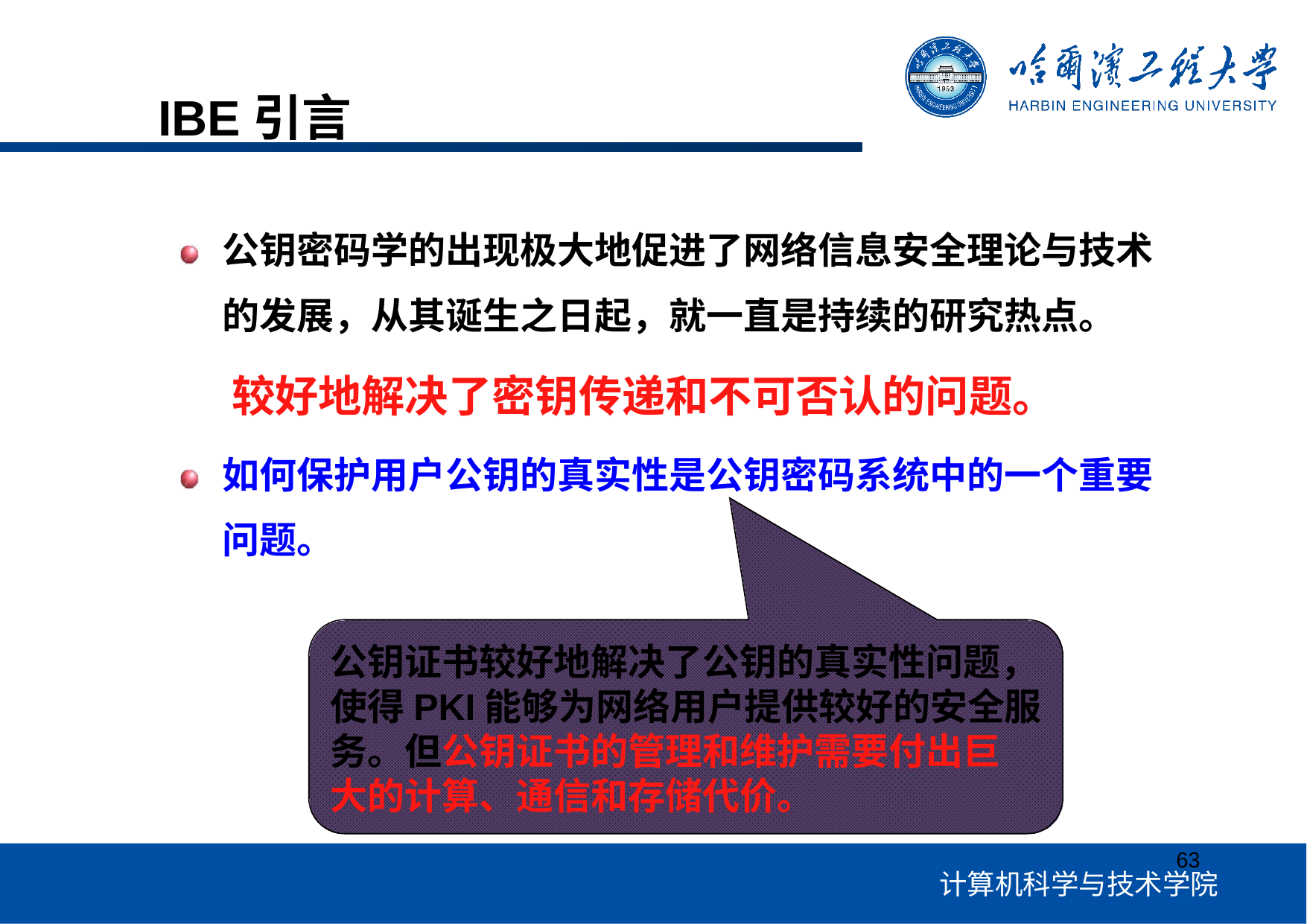

# IBE引言
公钥密码学的出现极大地促进了网络信息安全理论与技术 的发展，从其诞生之日起，就一直是持续的研究热点。
较好地解决了密钥传递和不可否认的问题。
如何保护用户公钥的真实性是公钥密码系统中的一个重要 问题。

公钥证书较好地解决了公钥的真实性问题， 使得PKI能够为网络用户提供较好的安全服 务。但公钥证书的管理和维护需要付出巨 大的计算、通信和存储代价。

63